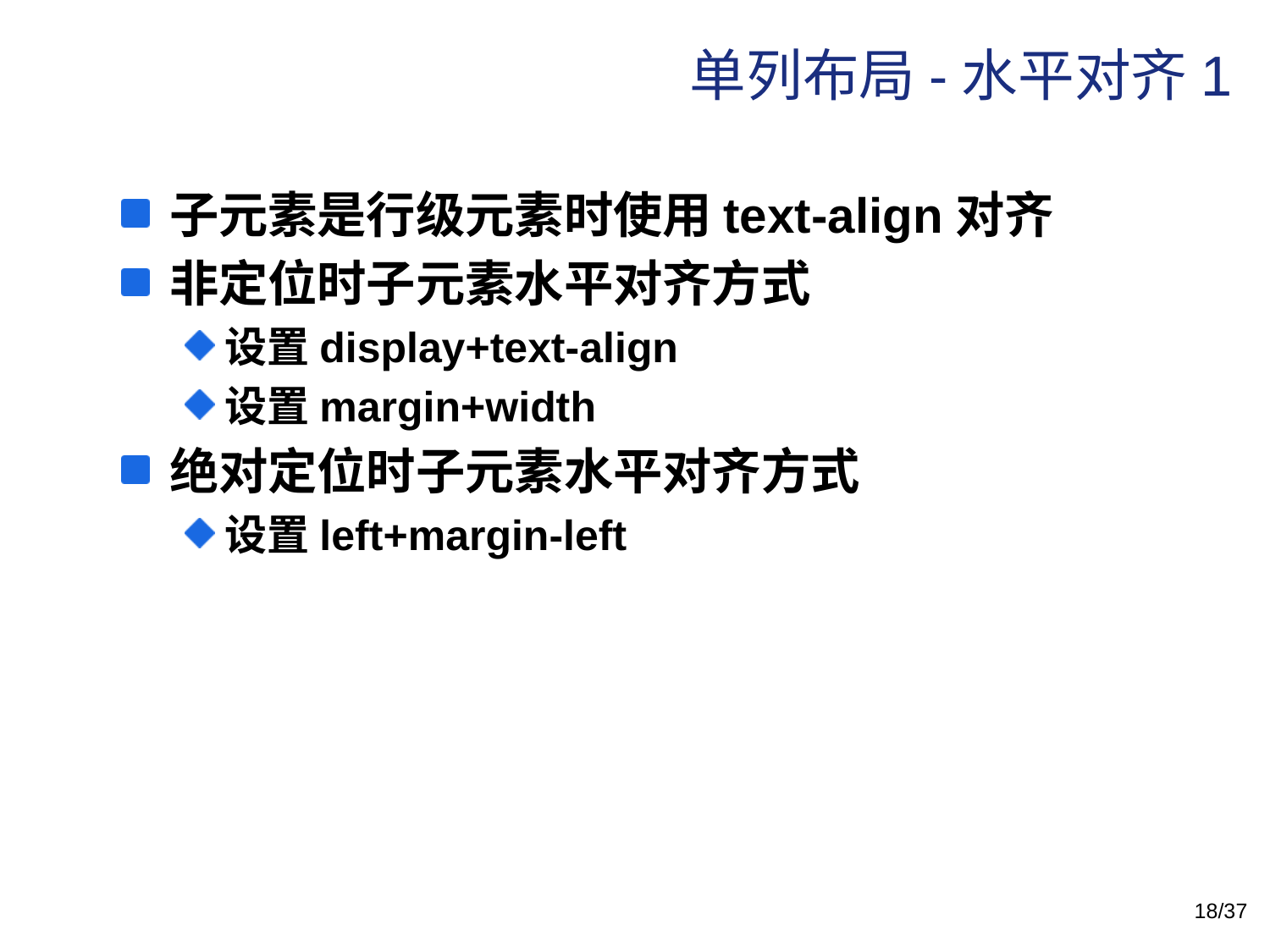

# 单列布局-水平对齐1
子元素是行级元素时使用text-align对齐
非定位时子元素水平对齐方式
设置display+text-align
设置margin+width
绝对定位时子元素水平对齐方式
设置left+margin-left

18/37